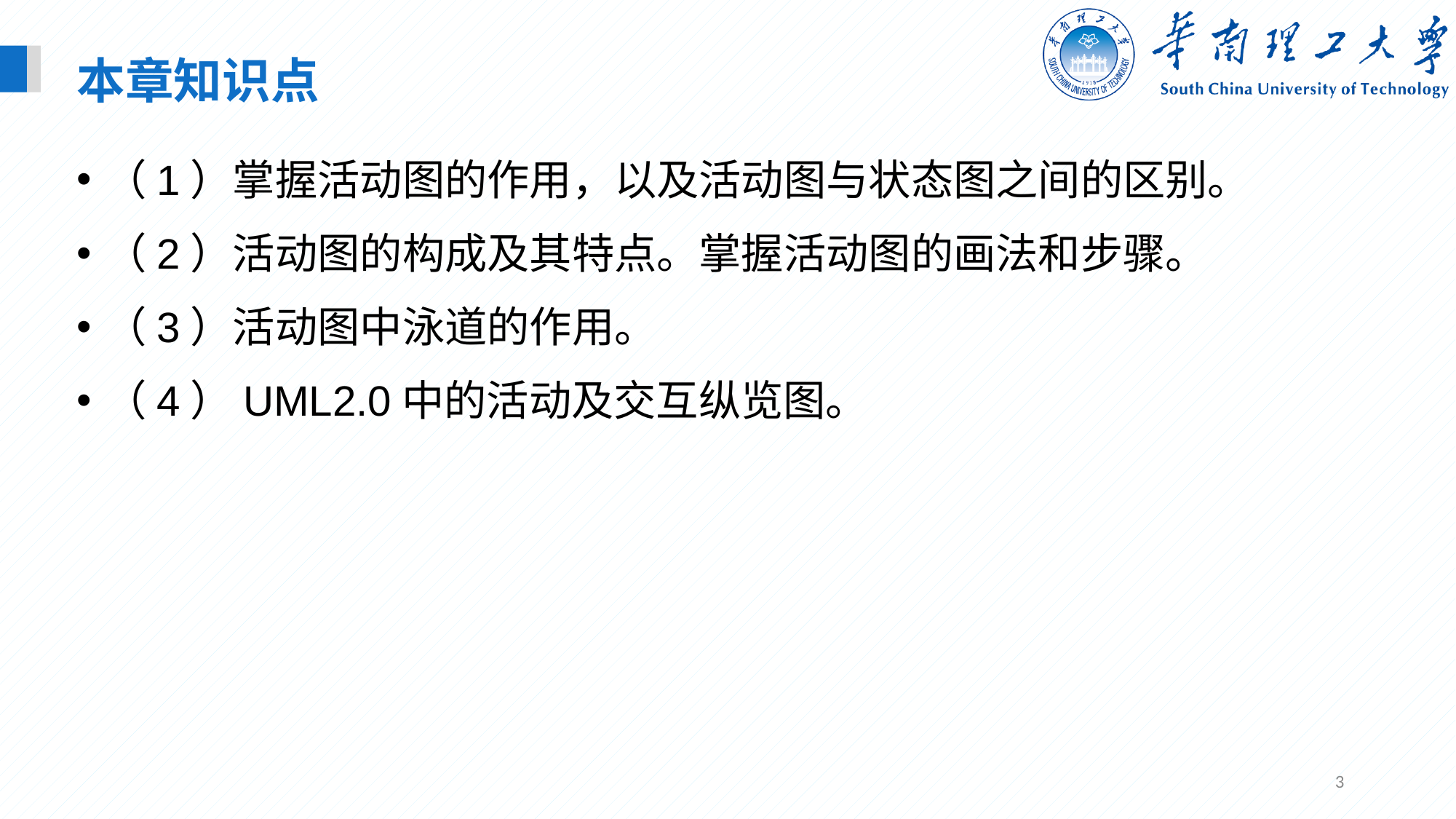

本章知识点
（1）掌握活动图的作用，以及活动图与状态图之间的区别。
（2）活动图的构成及其特点。掌握活动图的画法和步骤。
（3）活动图中泳道的作用。
（4）UML2.0中的活动及交互纵览图。

3